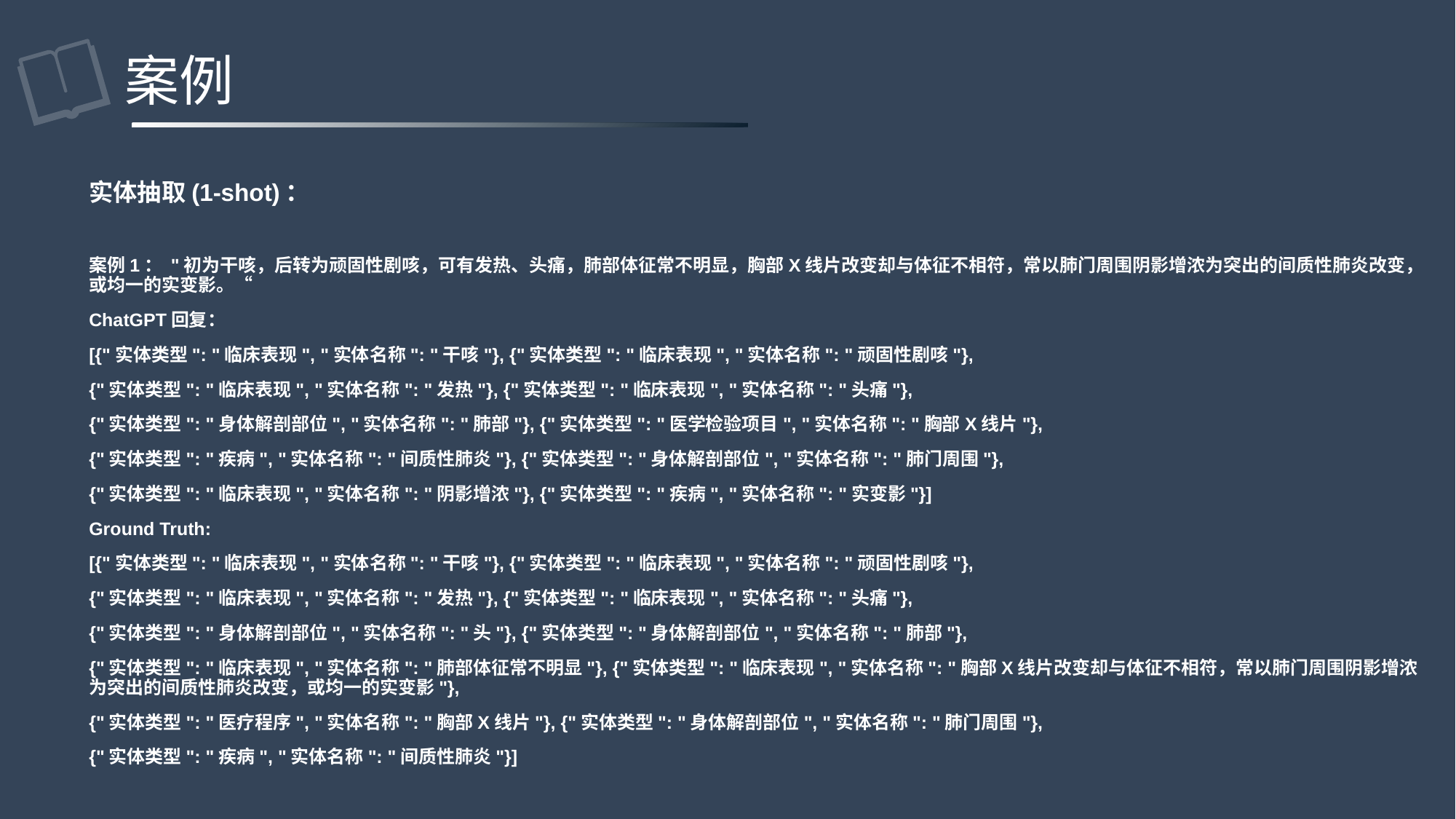

# 案例
实体抽取(1-shot)：

案例1： "初为干咳，后转为顽固性剧咳，可有发热、头痛，肺部体征常不明显，胸部X线片改变却与体征不相符，常以肺门周围阴影增浓为突出的间质性肺炎改变，或均一的实变影。“
ChatGPT回复：
[{"实体类型": "临床表现", "实体名称": "干咳"}, {"实体类型": "临床表现", "实体名称": "顽固性剧咳"},
{"实体类型": "临床表现", "实体名称": "发热"}, {"实体类型": "临床表现", "实体名称": "头痛"},
{"实体类型": "身体解剖部位", "实体名称": "肺部"}, {"实体类型": "医学检验项目", "实体名称": "胸部X线片"},
{"实体类型": "疾病", "实体名称": "间质性肺炎"}, {"实体类型": "身体解剖部位", "实体名称": "肺门周围"},
{"实体类型": "临床表现", "实体名称": "阴影增浓"}, {"实体类型": "疾病", "实体名称": "实变影"}]
Ground Truth:
[{"实体类型": "临床表现", "实体名称": "干咳"}, {"实体类型": "临床表现", "实体名称": "顽固性剧咳"},
{"实体类型": "临床表现", "实体名称": "发热"}, {"实体类型": "临床表现", "实体名称": "头痛"},
{"实体类型": "身体解剖部位", "实体名称": "头"}, {"实体类型": "身体解剖部位", "实体名称": "肺部"},
{"实体类型": "临床表现", "实体名称": "肺部体征常不明显"}, {"实体类型": "临床表现", "实体名称": "胸部X线片改变却与体征不相符，常以肺门周围阴影增浓为突出的间质性肺炎改变，或均一的实变影"},
{"实体类型": "医疗程序", "实体名称": "胸部X线片"}, {"实体类型": "身体解剖部位", "实体名称": "肺门周围"},
{"实体类型": "疾病", "实体名称": "间质性肺炎"}]